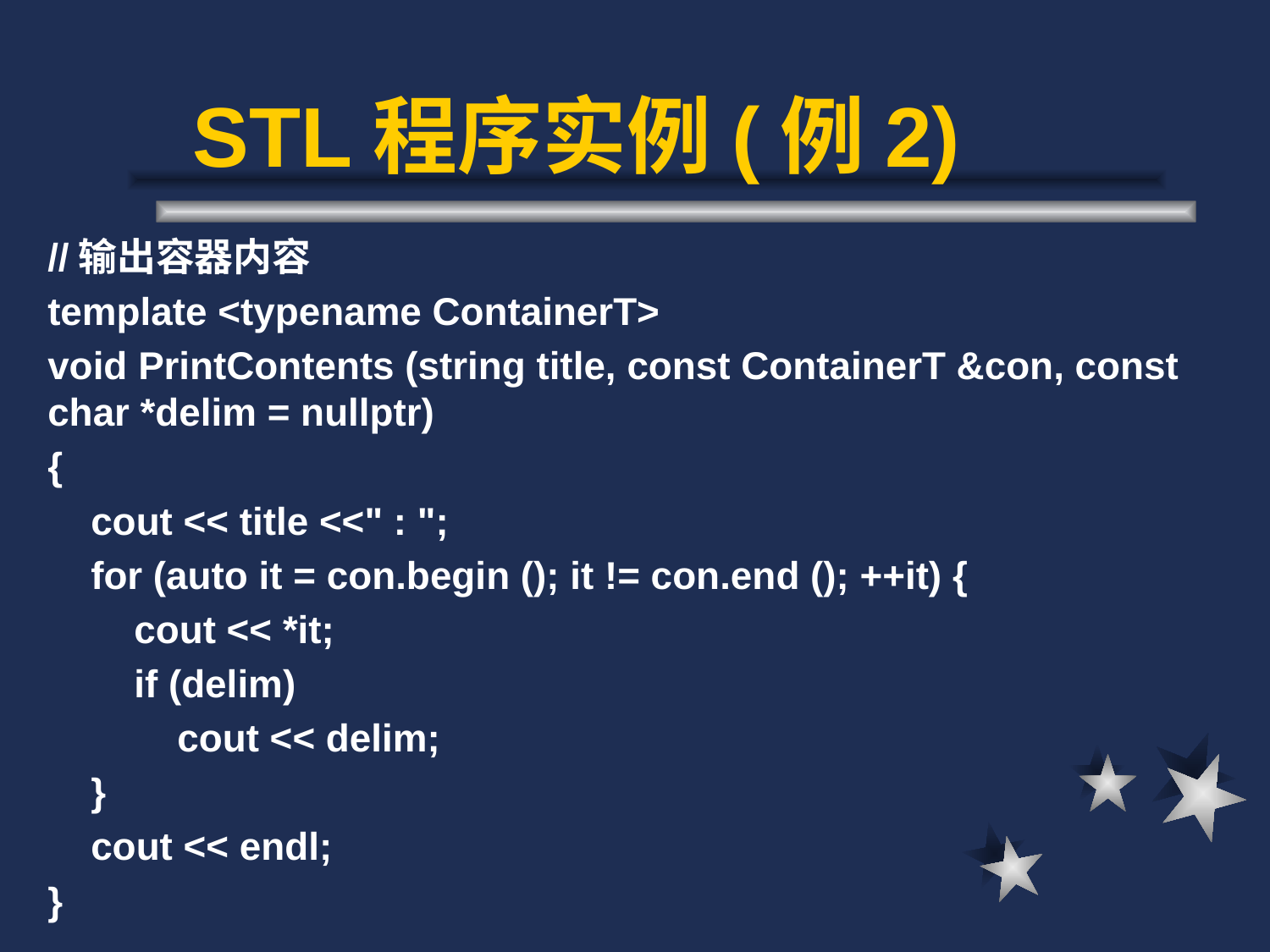

# STL程序实例(例2)
//输出容器内容
template <typename ContainerT>
void PrintContents (string title, const ContainerT &con, const char *delim = nullptr)
{
    cout << title <<" : ";
    for (auto it = con.begin (); it != con.end (); ++it) {
        cout << *it;
        if (delim)
            cout << delim;
    }
    cout << endl;
}